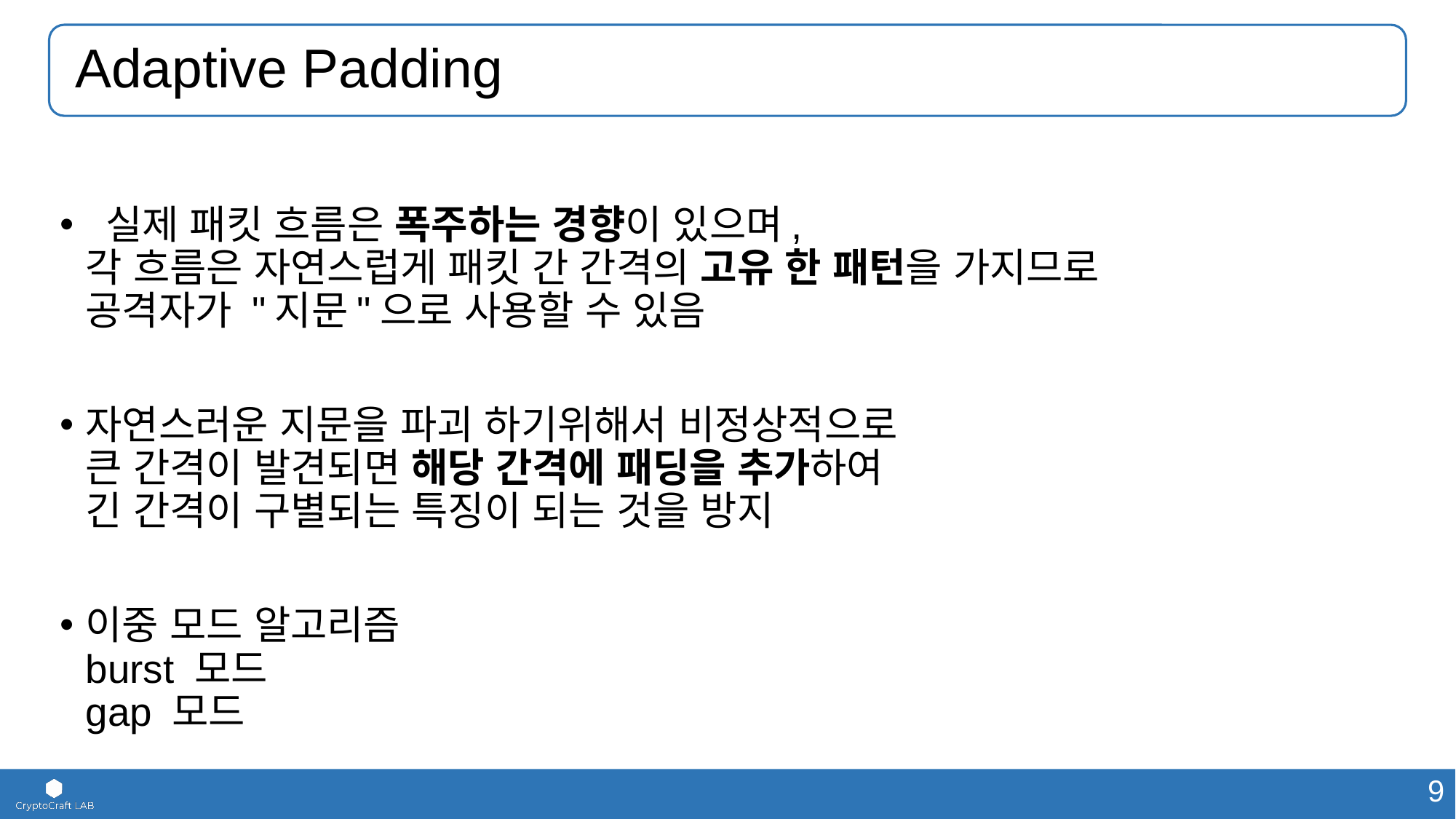

# Adaptive Padding

 실제 패킷 흐름은 폭주하는 경향이 있으며,
각 흐름은 자연스럽게 패킷 간 간격의 고유 한 패턴을 가지므로
공격자가 "지문"으로 사용할 수 있음

자연스러운 지문을 파괴 하기위해서 비정상적으로
큰 간격이 발견되면 해당 간격에 패딩을 추가하여
긴 간격이 구별되는 특징이 되는 것을 방지

이중 모드 알고리즘
burst 모드
gap 모드